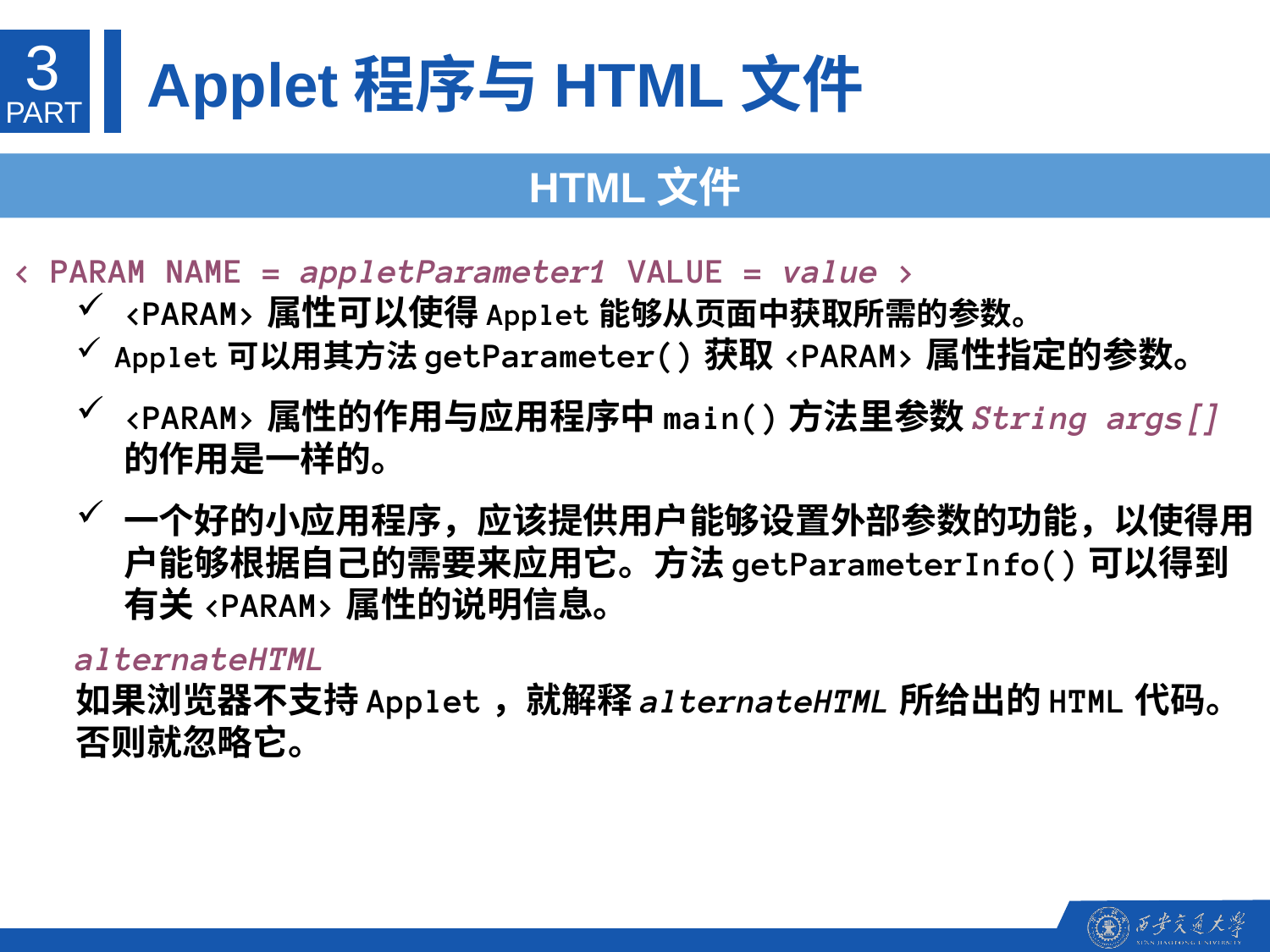

3
Applet程序与HTML文件
PART
HTML文件
< PARAM NAME = appletParameter1 VALUE = value >
<PARAM>属性可以使得Applet能够从页面中获取所需的参数。
Applet可以用其方法getParameter()获取<PARAM>属性指定的参数。

<PARAM>属性的作用与应用程序中main()方法里参数String args[]的作用是一样的。

一个好的小应用程序，应该提供用户能够设置外部参数的功能，以使得用户能够根据自己的需要来应用它。方法getParameterInfo()可以得到有关<PARAM>属性的说明信息。

alternateHTML
如果浏览器不支持Applet，就解释alternateHTML所给出的HTML代码。否则就忽略它。